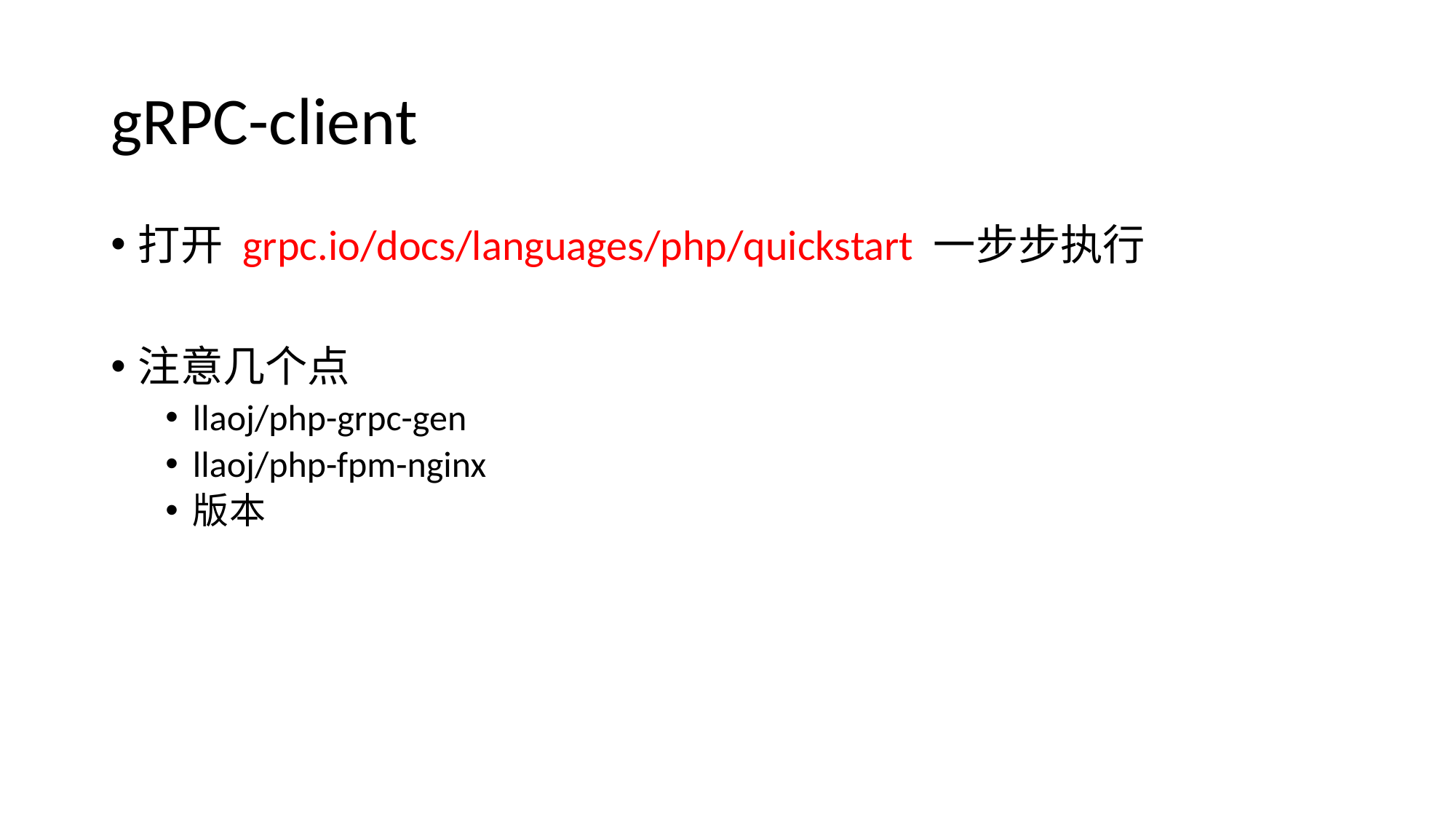

# gRPC-client
打开 grpc.io/docs/languages/php/quickstart 一步步执行

注意几个点
llaoj/php-grpc-gen
llaoj/php-fpm-nginx
版本